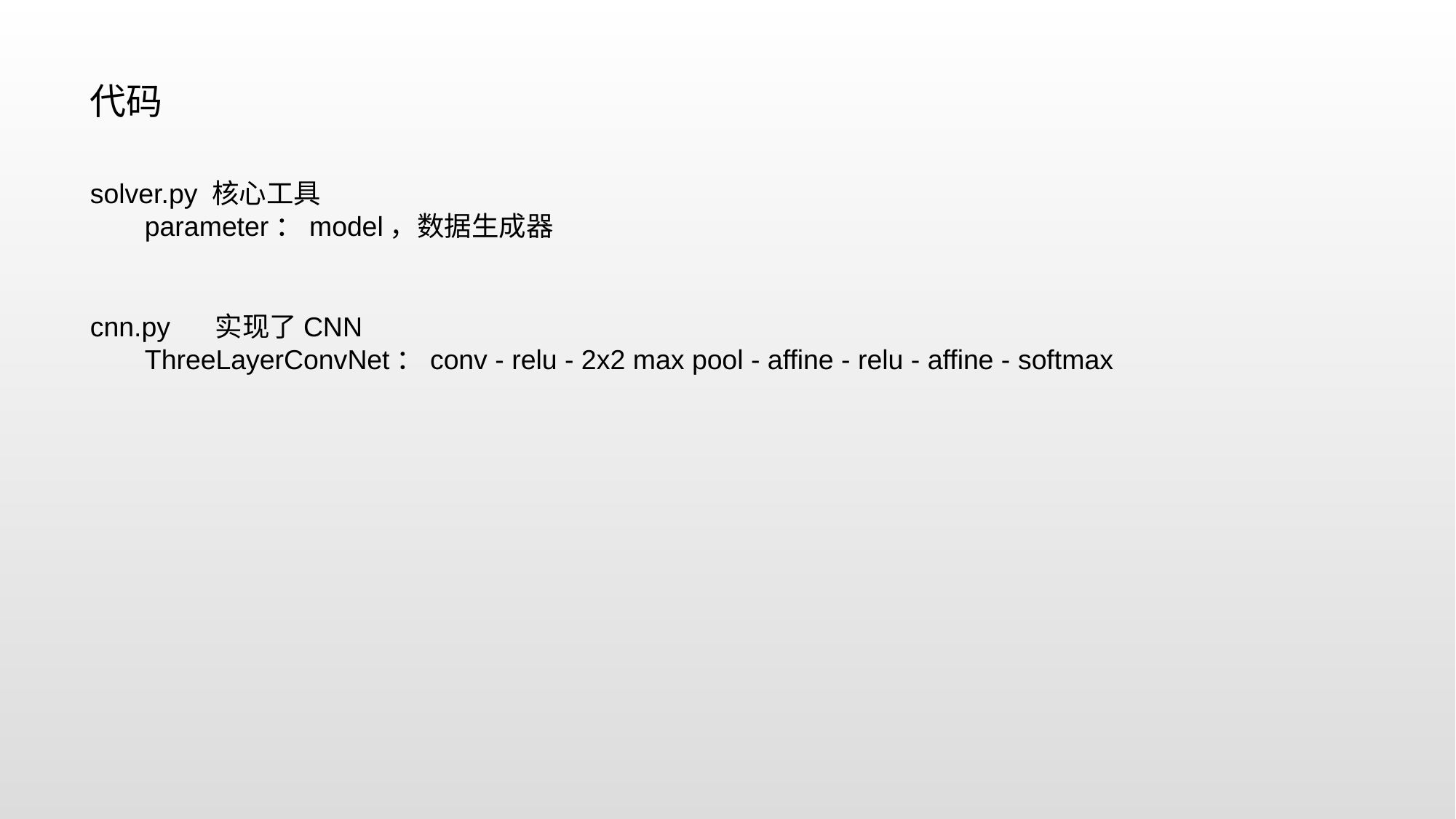

代码
solver.py 核心工具
parameter：model，数据生成器
cnn.py     实现了CNN
ThreeLayerConvNet：conv - relu - 2x2 max pool - affine - relu - affine - softmax